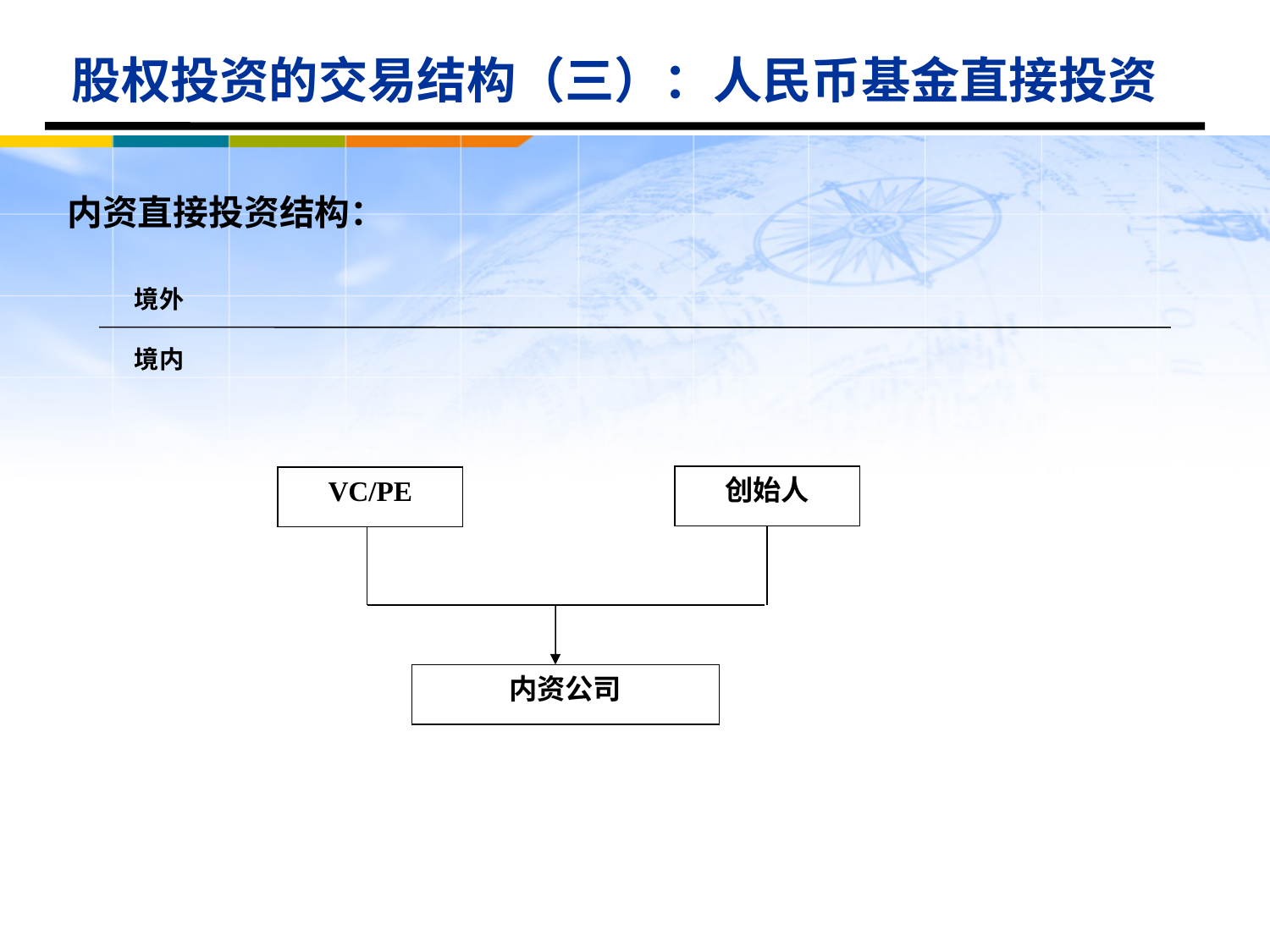

股权投资的交易结构（三）：人民币基金直接投资

内资直接投资结构：

境外
境内
创始人
VC/PE
内资公司